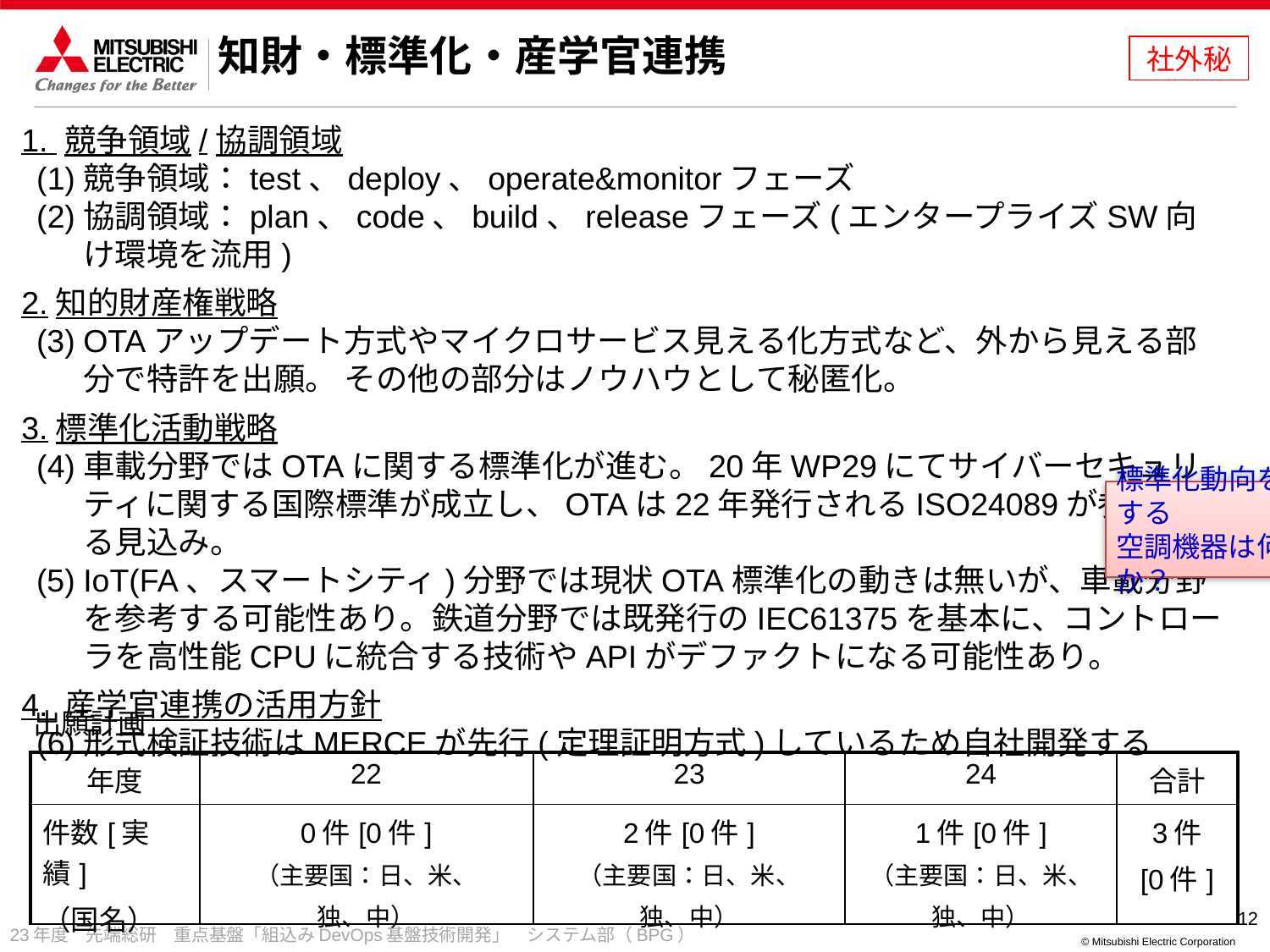

必須
秘
社外秘
知財・標準化・産学官連携
開示範囲：
発本〔発業、各研セ戦略部門、開発関係者、GR以上〕
1. 競争領域/協調領域
競争領域：test、deploy、operate&monitorフェーズ
協調領域：plan、code、build、releaseフェーズ(エンタープライズSW向け環境を流用)
2.知的財産権戦略
OTAアップデート方式やマイクロサービス見える化方式など、外から見える部分で特許を出願。 その他の部分はノウハウとして秘匿化。
3.標準化活動戦略
車載分野ではOTAに関する標準化が進む。20年WP29にてサイバーセキュリティに関する国際標準が成立し、OTAは22年発行されるISO24089が参照される見込み。
IoT(FA、スマートシティ)分野では現状OTA標準化の動きは無いが、車載分野を参考する可能性あり。鉄道分野では既発行のIEC61375を基本に、コントローラを高性能CPUに統合する技術やAPIがデファクトになる可能性あり。
4. 産学官連携の活用方針
形式検証技術はMERCEが先行(定理証明方式)しているため自社開発する
【競争領域/協調領域】
競争領域・協調領域を記載し、標準化・知財戦略と、社外連携(産学、産官、産産)の活用方針を述べる
―――――――――――――――――――――――――――――――――――――――――――――――――――――
【標準化活動戦略】
●標準化環境、標準化対象の選定と標準化戦略の考え方、活動状況を記載
●規格提案活動を計画の場合は、提案の種別(試験方法、性能規定、形状、インターフェース仕様等)、内容概略、提案先、提案予定時期などを書ける範囲で記載する
●規格提案は計画していないが、開発の目標仕様に影響を及ぼす既存規格がある場合、規格名(番号)と開発項目との関係を記載する
――――――――――――――――――――――――――――――――――――――――――――――――――――
【知的財産権戦略】
●開発前調査の範囲、開発前調査結果に基づく他社特許状況、要注意特許の有無(件数)を記述する
●ターゲット市場国での競合他社との知財状況が分かる ように記載のこと(グローバル狙いの場合国内調査のみでは不足)
●この活動によって競合他社との知財状況をどう改善するのか知財戦略を記載の上、知財で他社に勝つための注力分野、コンセプト特許(開発の狙い)の出願方針、海外出願(地域・国)の方針、秘匿方針等を記述する
●長期テーマについては特に知財方針を明確化すること――――――――――――――――――――――――――――――――――――――――――――――――――――
【産学官連携の活用方針】
●社外リソースを活用する場合は、その内容、依頼先の選定理由等を記載する。社外リソースを活用しない場合は、その理由を記載する(例：開発する○○技術は当社が先行しているため自社開発する)
―――――――――――――――――――――――――――――――――――――――――――――――――――――
【出願計画】
●開発初年度から記載する。
●継続テーマは出願状況を括弧[]内に既出願数を記入
●出願国を出願計画表()内に記載
標準化動向をアップデートする
空調機器は何かありますか？
出願計画
| 年度 | 22 | 23 | 24 | 合計 |
| --- | --- | --- | --- | --- |
| 件数[実績] （国名） | 0件[0件] （主要国：日、米、 独、中） | 2件[0件] （主要国：日、米、 独、中） | 1件[0件] （主要国：日、米、 独、中） | 3件 [0件] |